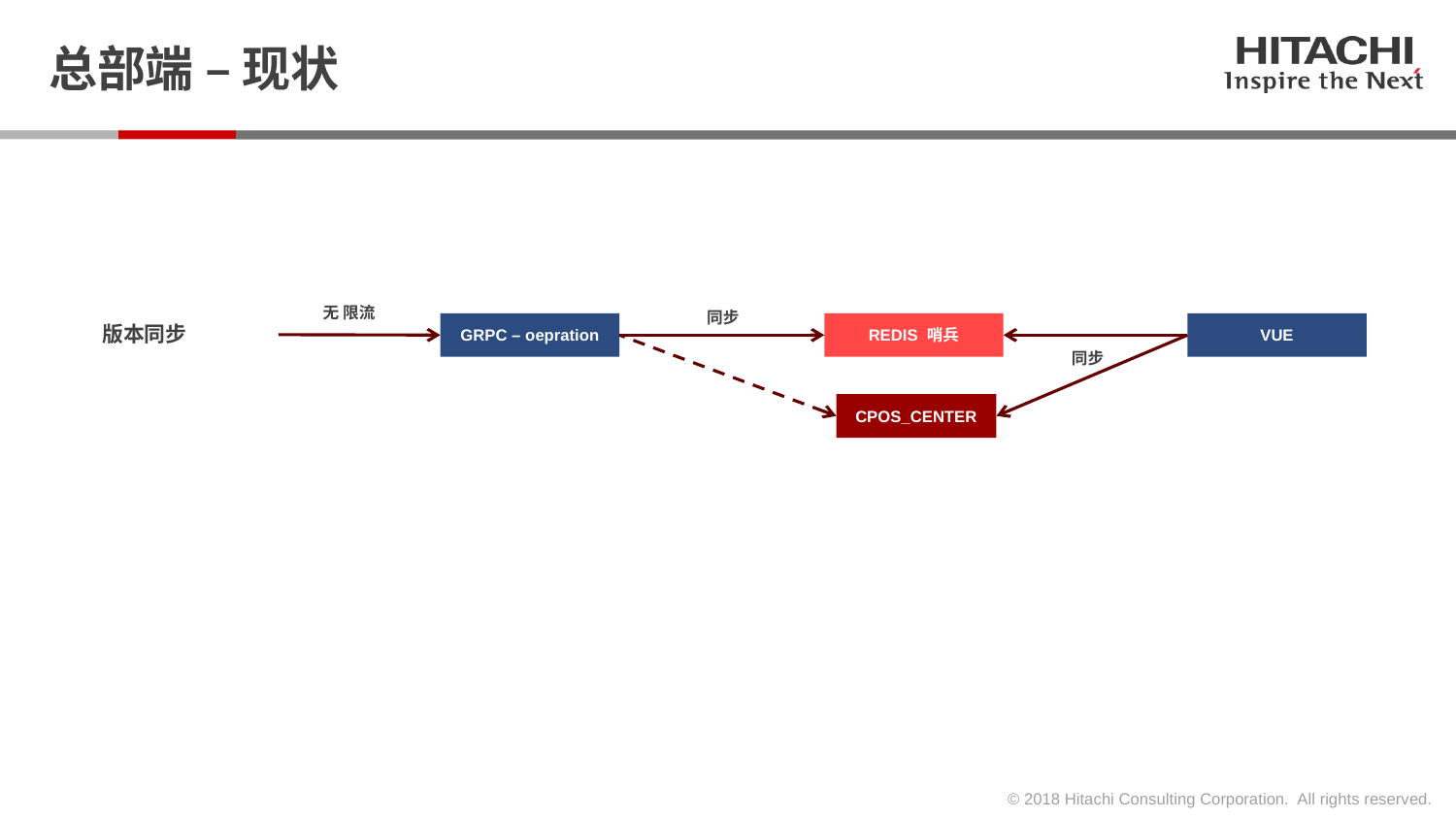

总部端 – 现状
无 限流
同步
版本同步
GRPC – oepration
REDIS 哨兵
VUE
同步
CPOS_CENTER